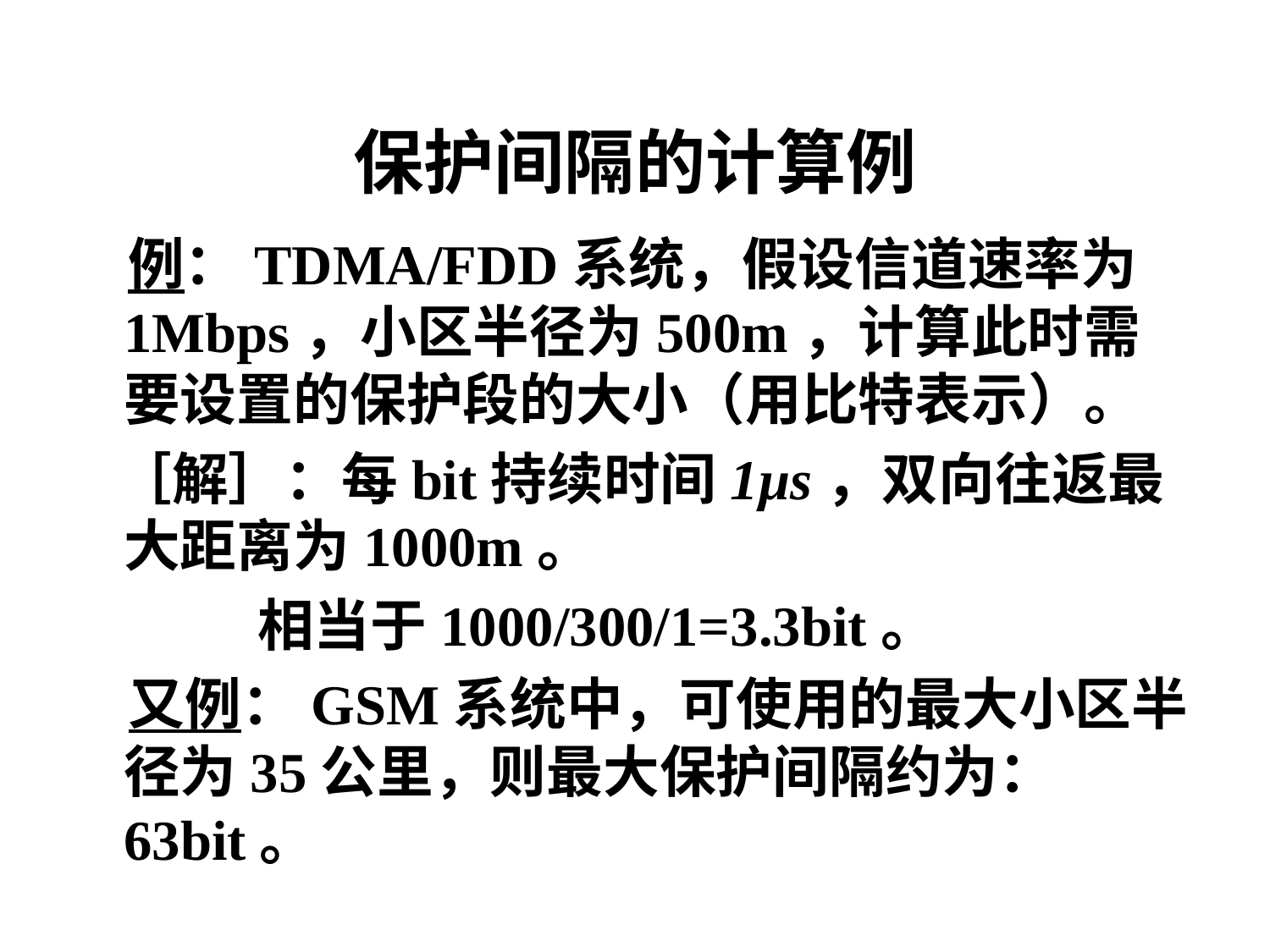

# 保护间隔的计算例
   例：TDMA/FDD系统，假设信道速率为1Mbps，小区半径为500m，计算此时需要设置的保护段的大小（用比特表示）。
  ［解］：每bit持续时间1μs，双向往返最大距离为1000m。
             相当于1000/300/1=3.3bit。
   又例：GSM系统中，可使用的最大小区半径为35公里，则最大保护间隔约为：63bit。